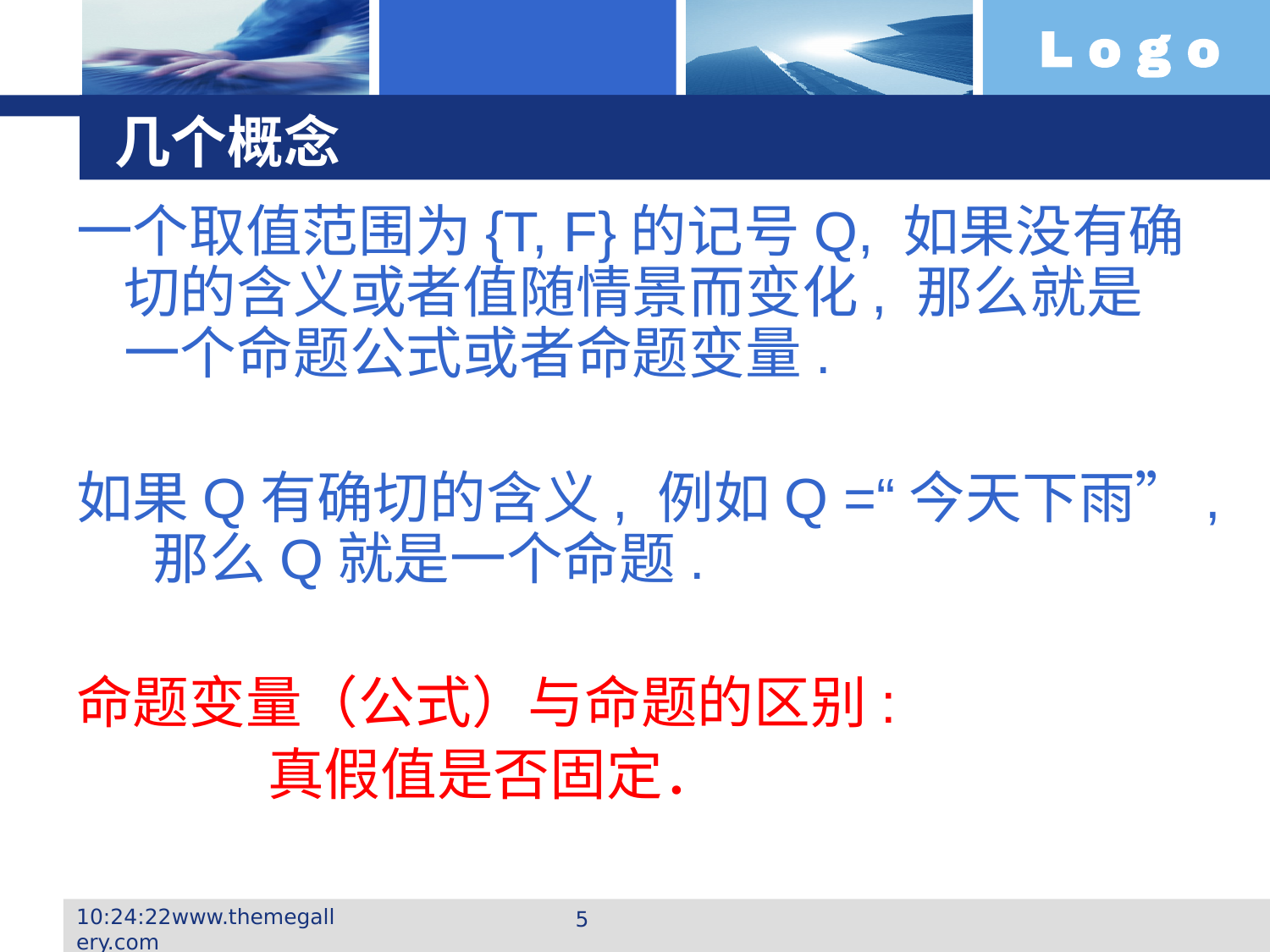

# 几个概念
一个取值范围为{T, F}的记号Q, 如果没有确切的含义或者值随情景而变化, 那么就是一个命题公式或者命题变量.

如果Q有确切的含义, 例如Q =“今天下雨”, 那么Q就是一个命题.

命题变量（公式）与命题的区别:
              真假值是否固定．

10:24:22www.themegallery.com
5